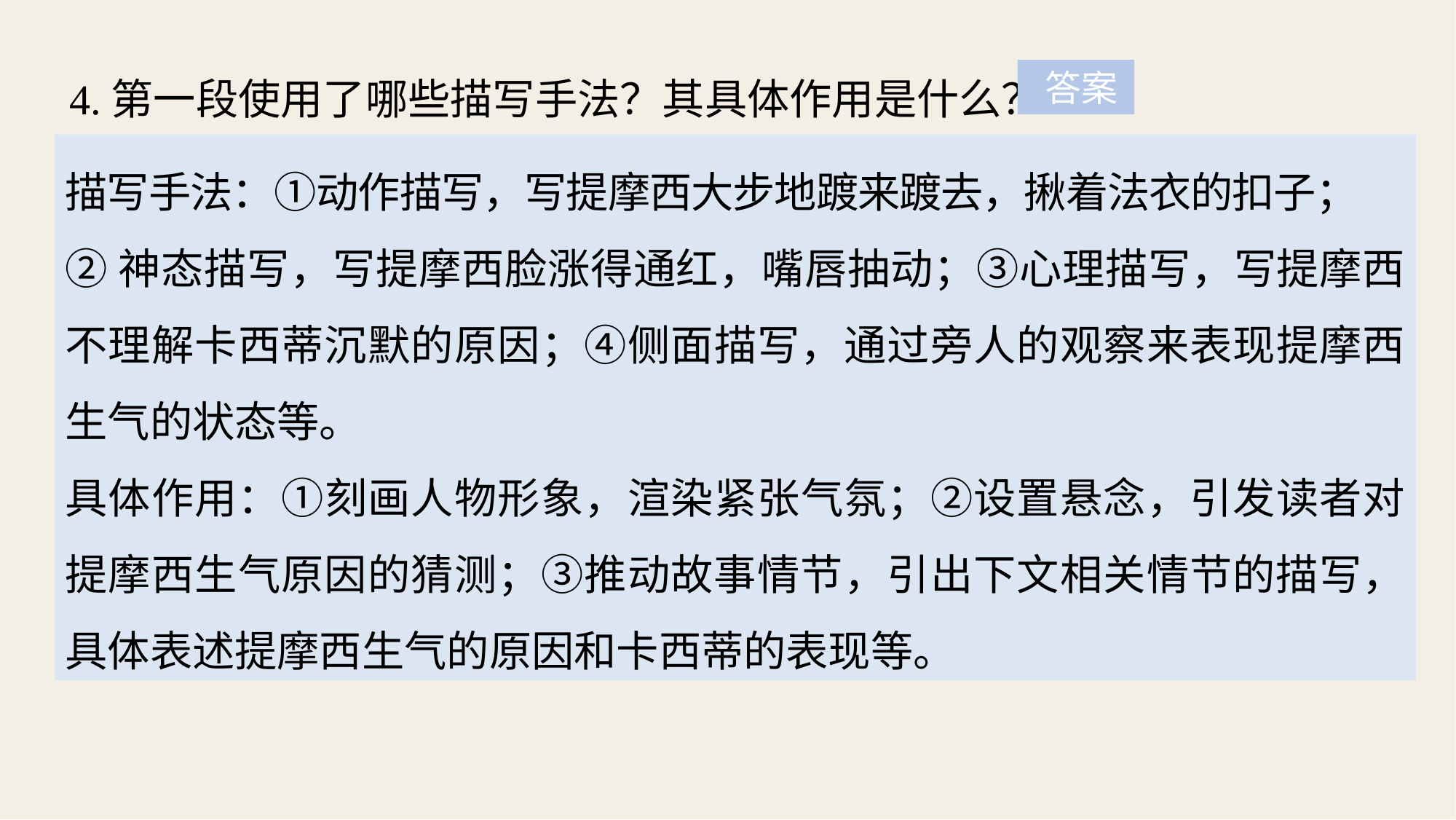

4.第一段使用了哪些描写手法？其具体作用是什么？
 答案
描写手法：①动作描写，写提摩西大步地踱来踱去，揪着法衣的扣子；
②神态描写，写提摩西脸涨得通红，嘴唇抽动；③心理描写，写提摩西不理解卡西蒂沉默的原因；④侧面描写，通过旁人的观察来表现提摩西生气的状态等。
具体作用：①刻画人物形象，渲染紧张气氛；②设置悬念，引发读者对提摩西生气原因的猜测；③推动故事情节，引出下文相关情节的描写，具体表述提摩西生气的原因和卡西蒂的表现等。